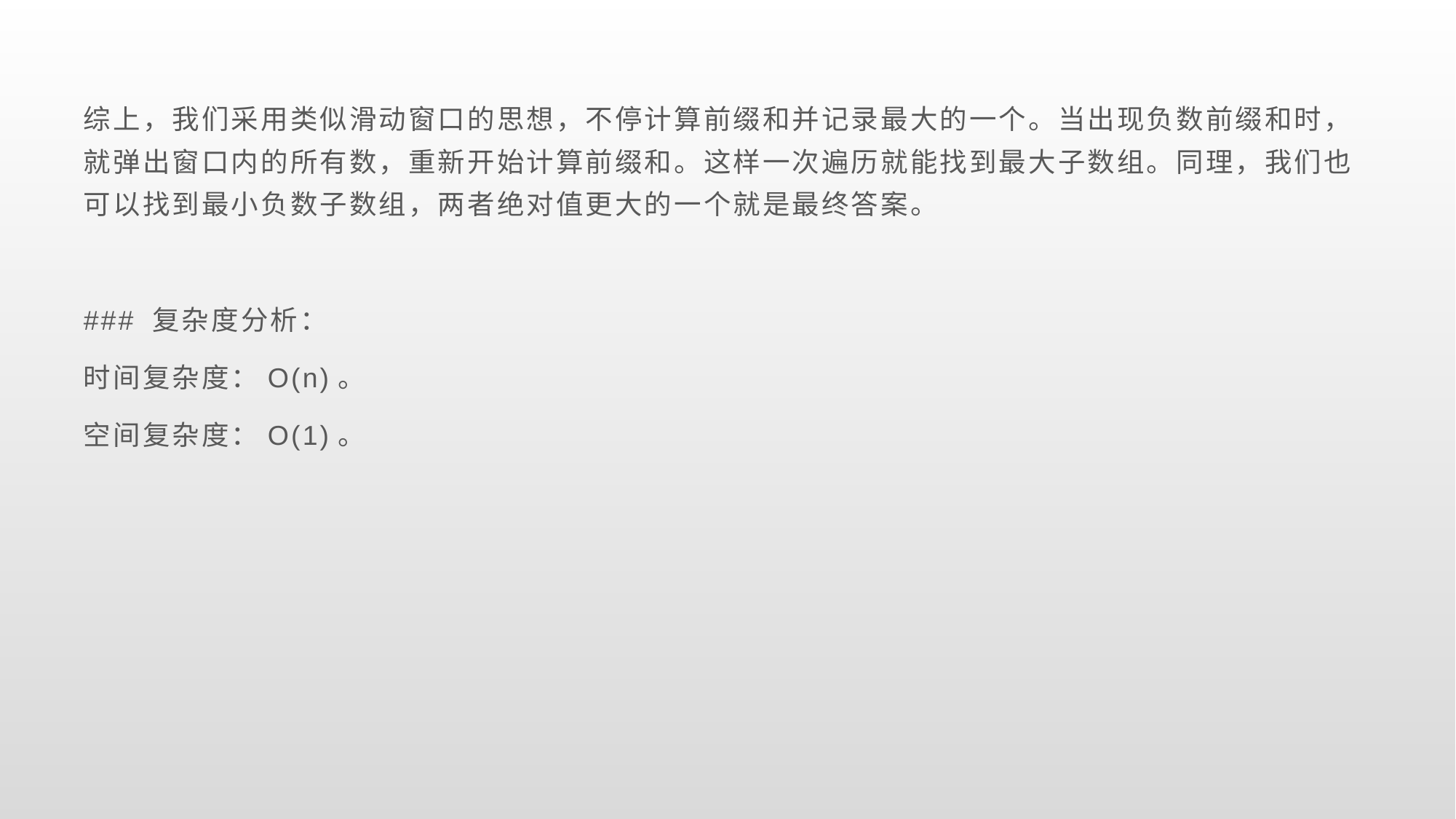

综上，我们采用类似滑动窗口的思想，不停计算前缀和并记录最大的一个。当出现负数前缀和时，就弹出窗口内的所有数，重新开始计算前缀和。这样一次遍历就能找到最大子数组。同理，我们也可以找到最小负数子数组，两者绝对值更大的一个就是最终答案。

### 复杂度分析：
时间复杂度：O(n)。
空间复杂度：O(1)。